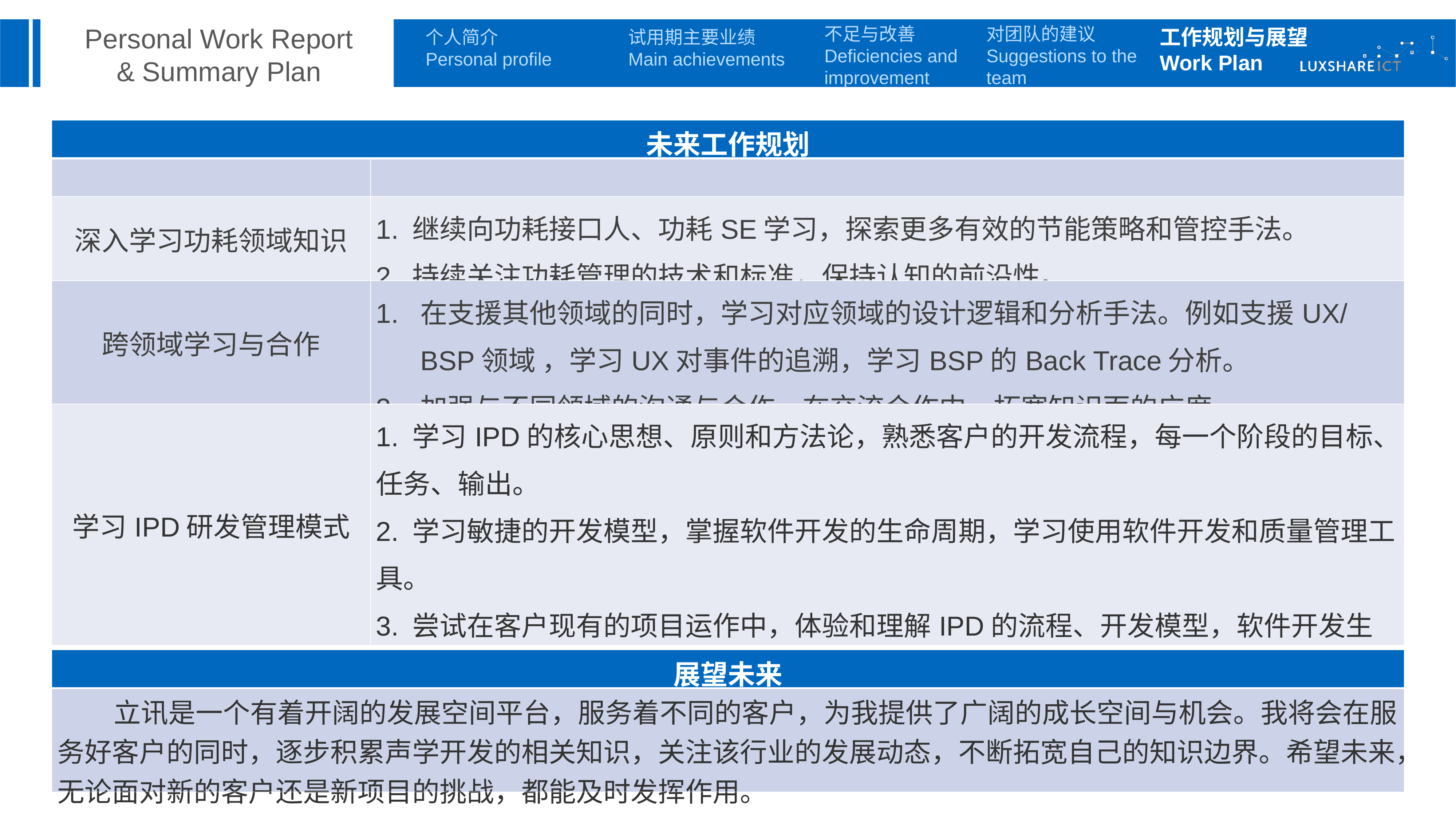

对团队的建议
Suggestions to the team
不足与改善
Deficiencies and improvement
工作规划与展望
Work Plan
个人简介
Personal profile

试用期主要业绩
Main achievements
| 未来工作规划 |  |
| --- | --- |
|  |  |
| 深入学习功耗领域知识 | 1. 继续向功耗接口人、功耗SE学习，探索更多有效的节能策略和管控手法。 2. 持续关注功耗管理的技术和标准，保持认知的前沿性。 |
| 跨领域学习与合作 | 在支援其他领域的同时，学习对应领域的设计逻辑和分析手法。例如支援UX/BSP领域 ，学习UX对事件的追溯，学习BSP的Back Trace分析。 加强与不同领域的沟通与合作。在交流合作中，拓宽知识面的广度。 |
| 学习IPD研发管理模式 | 1. 学习IPD的核心思想、原则和方法论，熟悉客户的开发流程，每一个阶段的目标、任务、输出。 2. 学习敏捷的开发模型，掌握软件开发的生命周期，学习使用软件开发和质量管理工具。 3. 尝试在客户现有的项目运作中，体验和理解IPD的流程、开发模型，软件开发生命周期等，加强掌握。 |
| 展望未来 |
| --- |
| 立讯是一个有着开阔的发展空间平台，服务着不同的客户，为我提供了广阔的成长空间与机会。我将会在服务好客户的同时，逐步积累声学开发的相关知识，关注该行业的发展动态，不断拓宽自己的知识边界。希望未来，无论面对新的客户还是新项目的挑战，都能及时发挥作用。 |